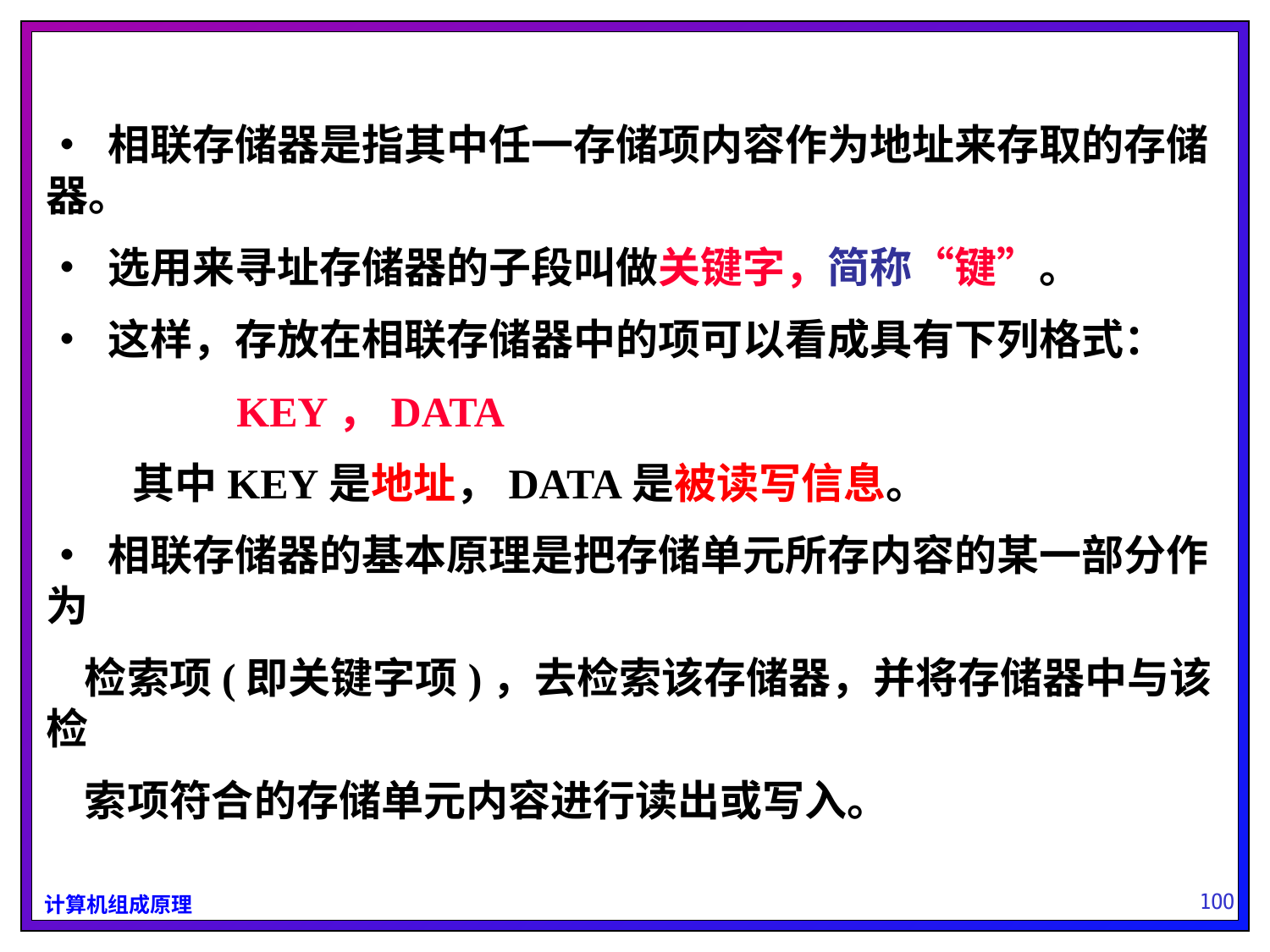

• 相联存储器是指其中任一存储项内容作为地址来存取的存储器。
• 选用来寻址存储器的子段叫做关键字，简称“键”。
• 这样，存放在相联存储器中的项可以看成具有下列格式：
                  KEY，DATA
        其中KEY是地址，DATA是被读写信息。
• 相联存储器的基本原理是把存储单元所存内容的某一部分作为
   检索项(即关键字项)，去检索该存储器，并将存储器中与该检
   索项符合的存储单元内容进行读出或写入。